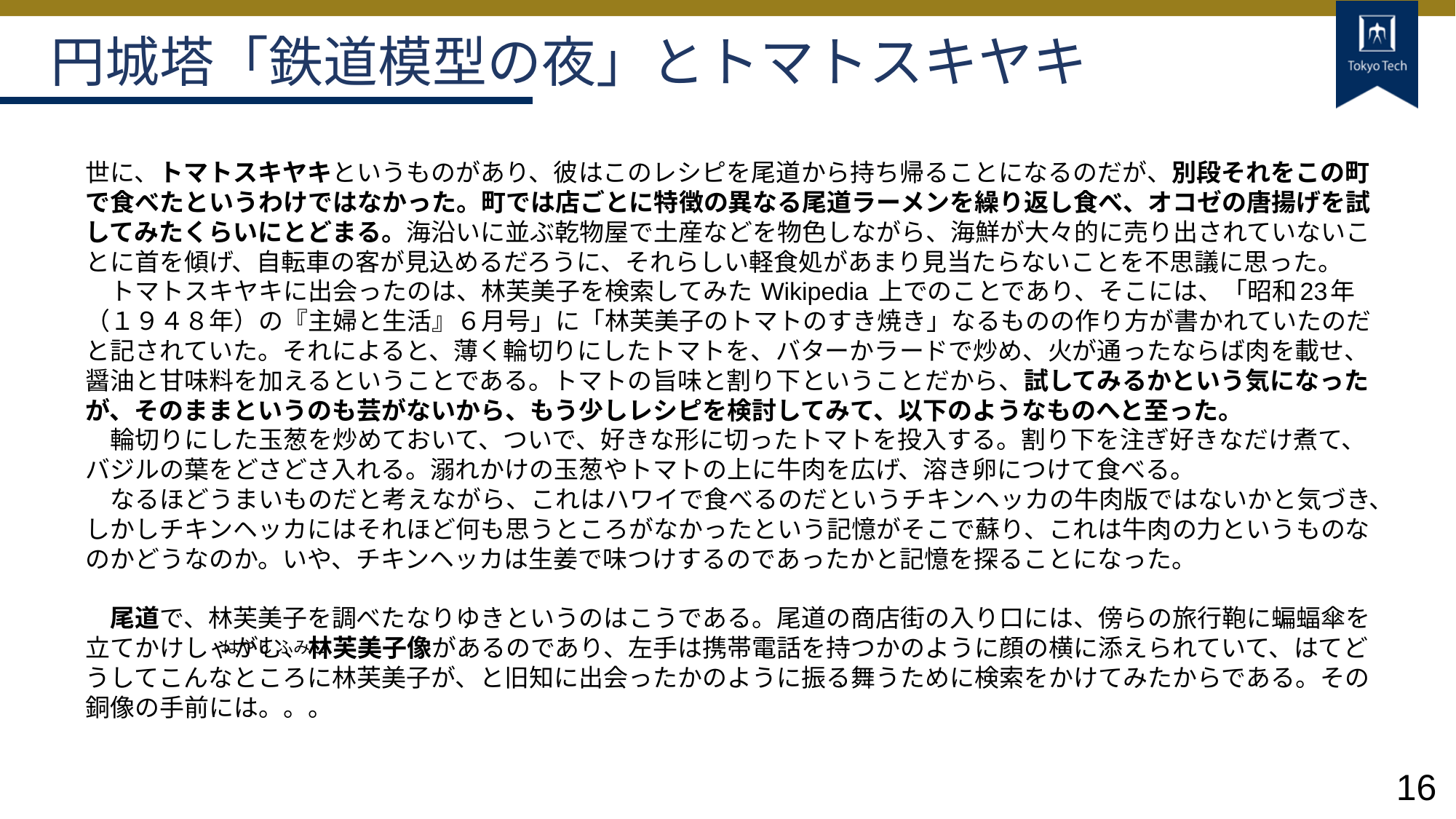

# 円城塔「鉄道模型の夜」とトマトスキヤキ
世に、トマトスキヤキというものがあり、彼はこのレシピを尾道から持ち帰ることになるのだが、別段それをこの町で食べたというわけではなかった。町では店ごとに特徴の異なる尾道ラーメンを繰り返し食べ、オコゼの唐揚げを試してみたくらいにとどまる。海沿いに並ぶ乾物屋で土産などを物色しながら、海鮮が大々的に売り出されていないことに首を傾げ、自転車の客が見込めるだろうに、それらしい軽食処があまり見当たらないことを不思議に思った。
　トマトスキヤキに出会ったのは、林芙美子を検索してみた Wikipedia 上でのことであり、そこには、「昭和23年（１９４８年）の『主婦と生活』６月号」に「林芙美子のトマトのすき焼き」なるものの作り方が書かれていたのだと記されていた。それによると、薄く輪切りにしたトマトを、バターかラードで炒め、火が通ったならば肉を載せ、醤油と甘味料を加えるということである。トマトの旨味と割り下ということだから、試してみるかという気になったが、そのままというのも芸がないから、もう少しレシピを検討してみて、以下のようなものへと至った。
　輪切りにした玉葱を炒めておいて、ついで、好きな形に切ったトマトを投入する。割り下を注ぎ好きなだけ煮て、バジルの葉をどさどさ入れる。溺れかけの玉葱やトマトの上に牛肉を広げ、溶き卵につけて食べる。
　なるほどうまいものだと考えながら、これはハワイで食べるのだというチキンヘッカの牛肉版ではないかと気づき、しかしチキンヘッカにはそれほど何も思うところがなかったという記憶がそこで蘇り、これは牛肉の力というものなのかどうなのか。いや、チキンヘッカは生姜で味つけするのであったかと記憶を探ることになった。
　尾道で、林芙美子を調べたなりゆきというのはこうである。尾道の商店街の入り口には、傍らの旅行鞄に蝙蝠傘を立てかけしゃがむ、林芙美子像があるのであり、左手は携帯電話を持つかのように顔の横に添えられていて、はてどうしてこんなところに林芙美子が、と旧知に出会ったかのように振る舞うために検索をかけてみたからである。その銅像の手前には。。。
はやし ふみこ